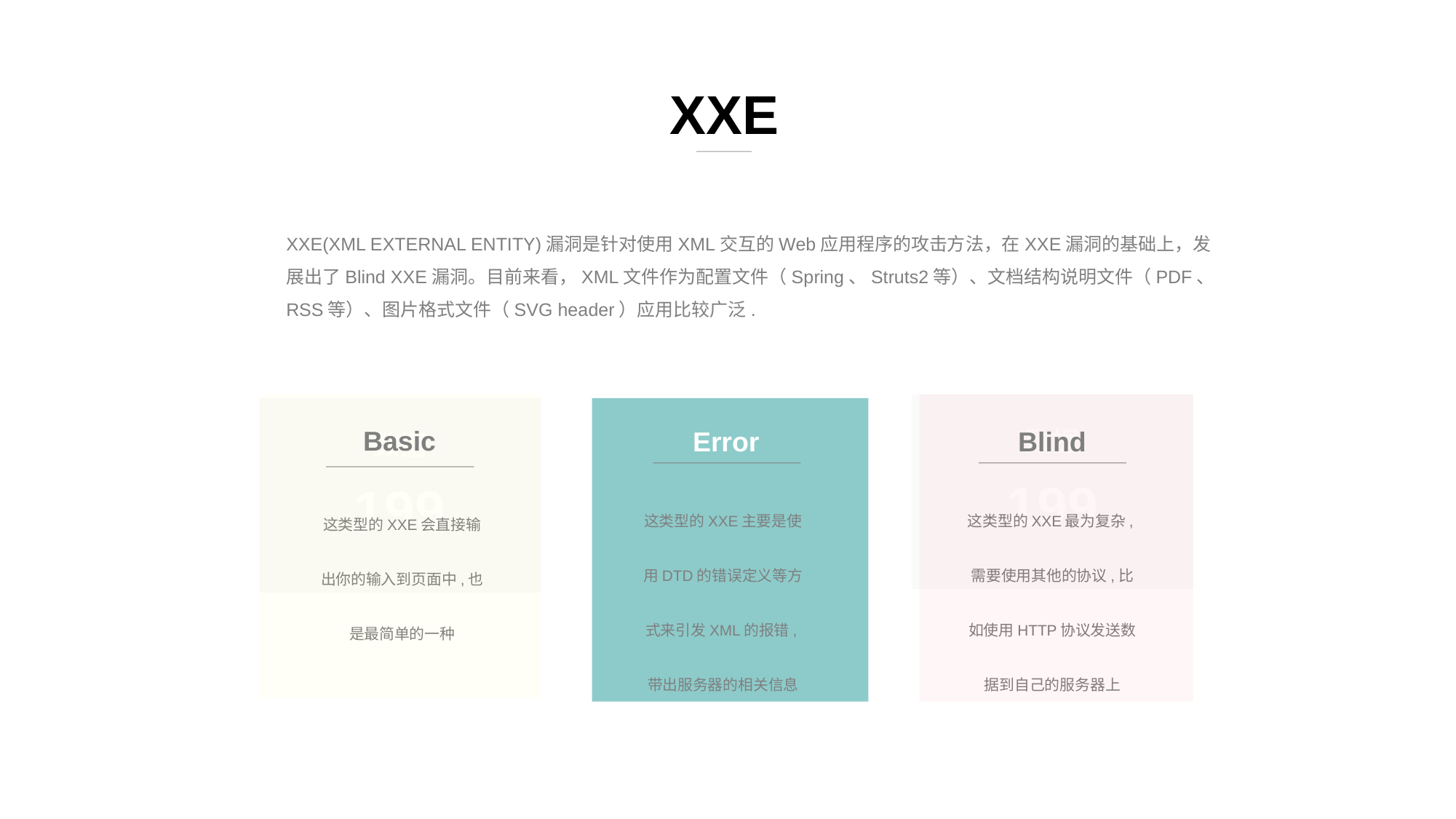

XXE

XXE(XML EXTERNAL ENTITY)漏洞是针对使用XML交互的Web应用程序的攻击方法，在XXE漏洞的基础上，发展出了Blind XXE漏洞。目前来看，XML文件作为配置文件（Spring、Struts2等）、文档结构说明文件（PDF、RSS等）、图片格式文件（SVG header）应用比较广泛.

Blind
数据

199
这类型的XXE最为复杂,需要使用其他的协议,比如使用HTTP协议发送数据到自己的服务器上

Basic
数据

199
这类型的XXE会直接输出你的输入到页面中,也是最简单的一种

Error

这类型的XXE主要是使用DTD的错误定义等方式来引发XML的报错,带出服务器的相关信息